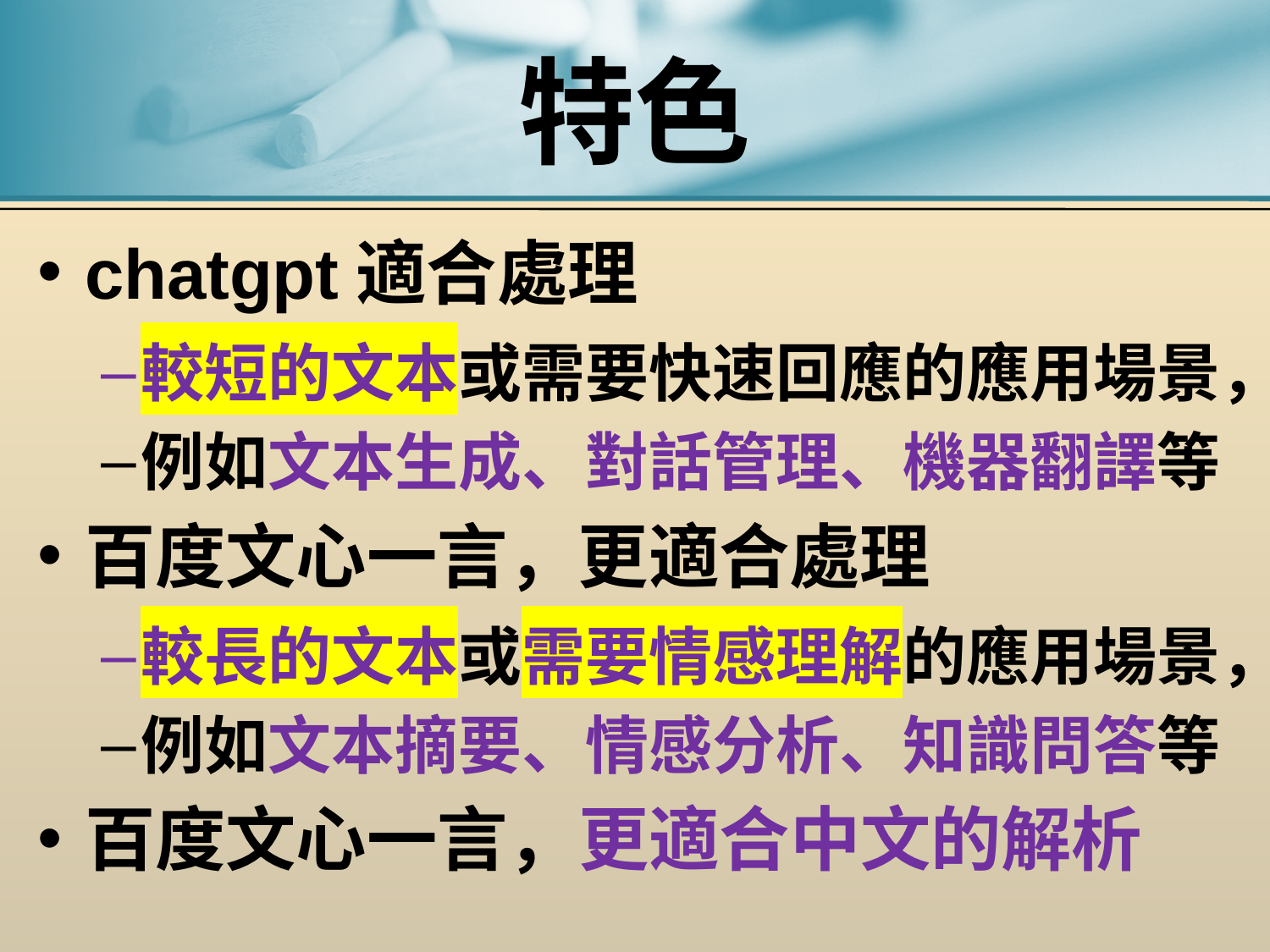

# 特色
chatgpt適合處理
較短的文本或需要快速回應的應用場景，
例如文本生成、對話管理、機器翻譯等
百度文心一言，更適合處理
較長的文本或需要情感理解的應用場景，
例如文本摘要、情感分析、知識問答等
百度文心一言，更適合中文的解析